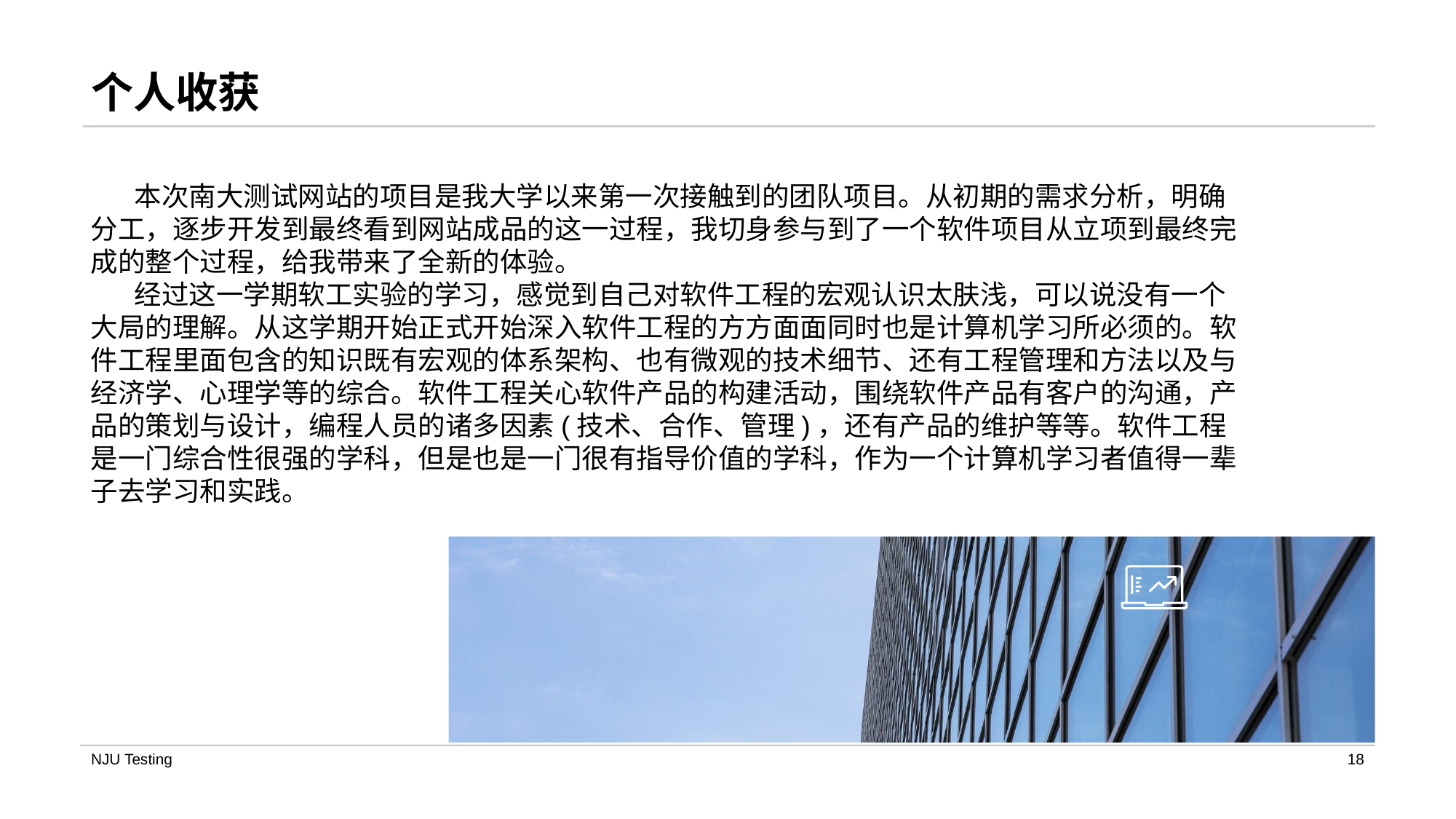

# 个人收获
      本次南大测试网站的项目是我大学以来第一次接触到的团队项目。从初期的需求分析，明确分工，逐步开发到最终看到网站成品的这一过程，我切身参与到了一个软件项目从立项到最终完成的整个过程，给我带来了全新的体验。
      经过这一学期软工实验的学习，感觉到自己对软件工程的宏观认识太肤浅，可以说没有一个大局的理解。从这学期开始正式开始深入软件工程的方方面面同时也是计算机学习所必须的。软件工程里面包含的知识既有宏观的体系架构、也有微观的技术细节、还有工程管理和方法以及与经济学、心理学等的综合。软件工程关心软件产品的构建活动，围绕软件产品有客户的沟通，产品的策划与设计，编程人员的诸多因素(技术、合作、管理)，还有产品的维护等等。软件工程是一门综合性很强的学科，但是也是一门很有指导价值的学科，作为一个计算机学习者值得一辈子去学习和实践。

NJU Testing
18